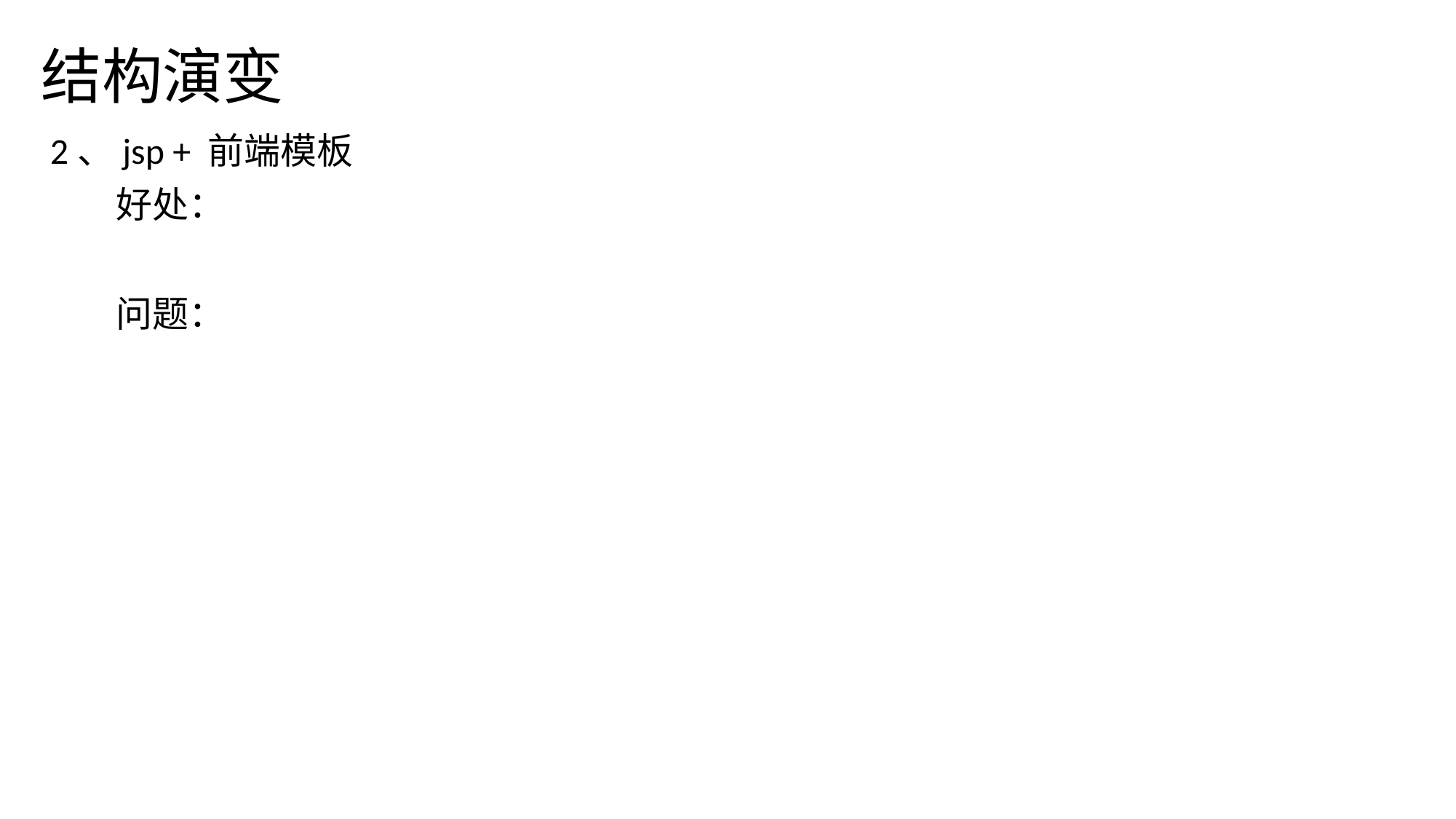

# 结构演变
2、jsp + 前端模板
       好处：

       问题：